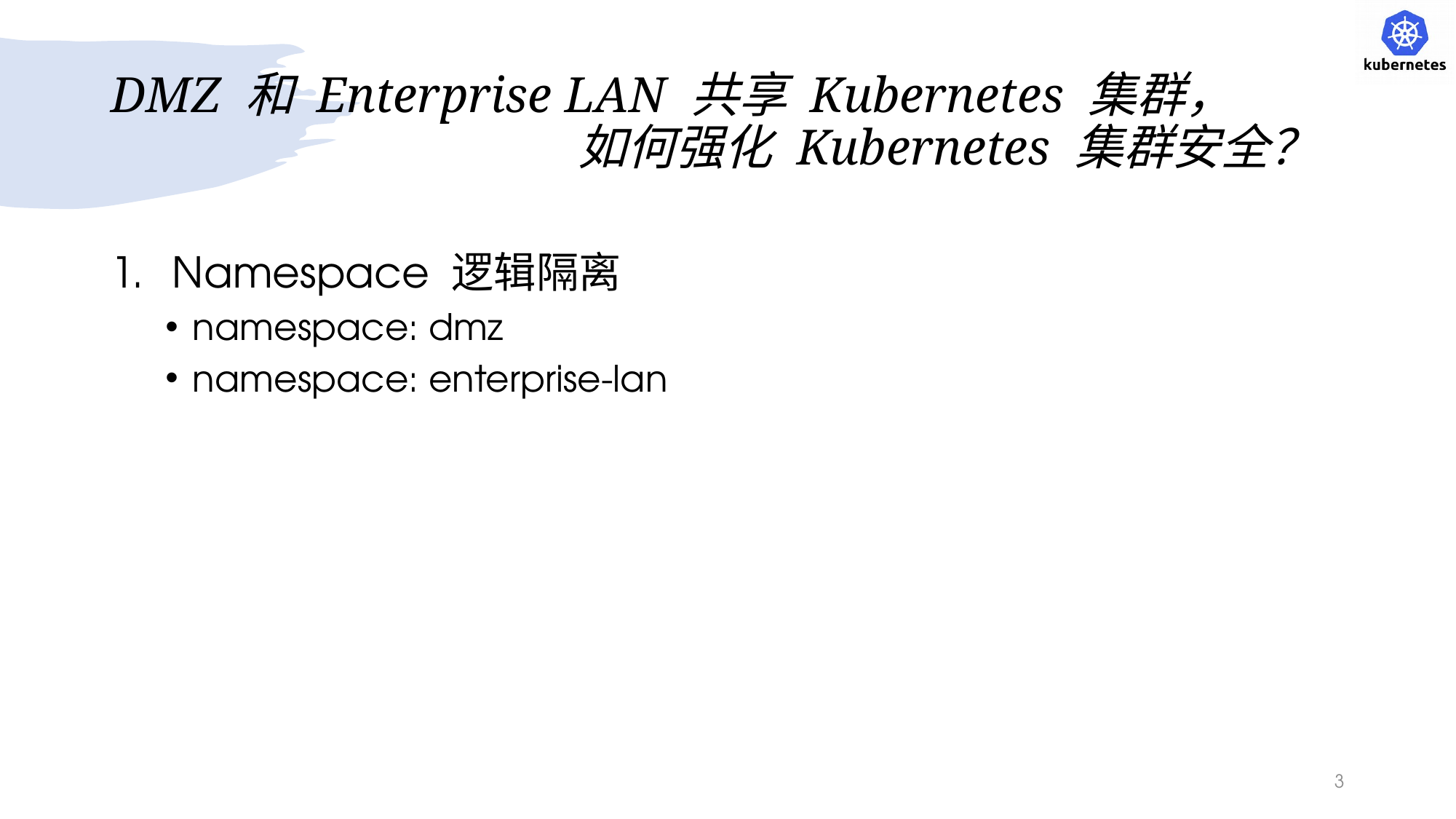

# DMZ 和 Enterprise LAN 共享 Kubernetes 集群， 如何强化 Kubernetes 集群安全？
Namespace 逻辑隔离
namespace: dmz
namespace: enterprise-lan
3